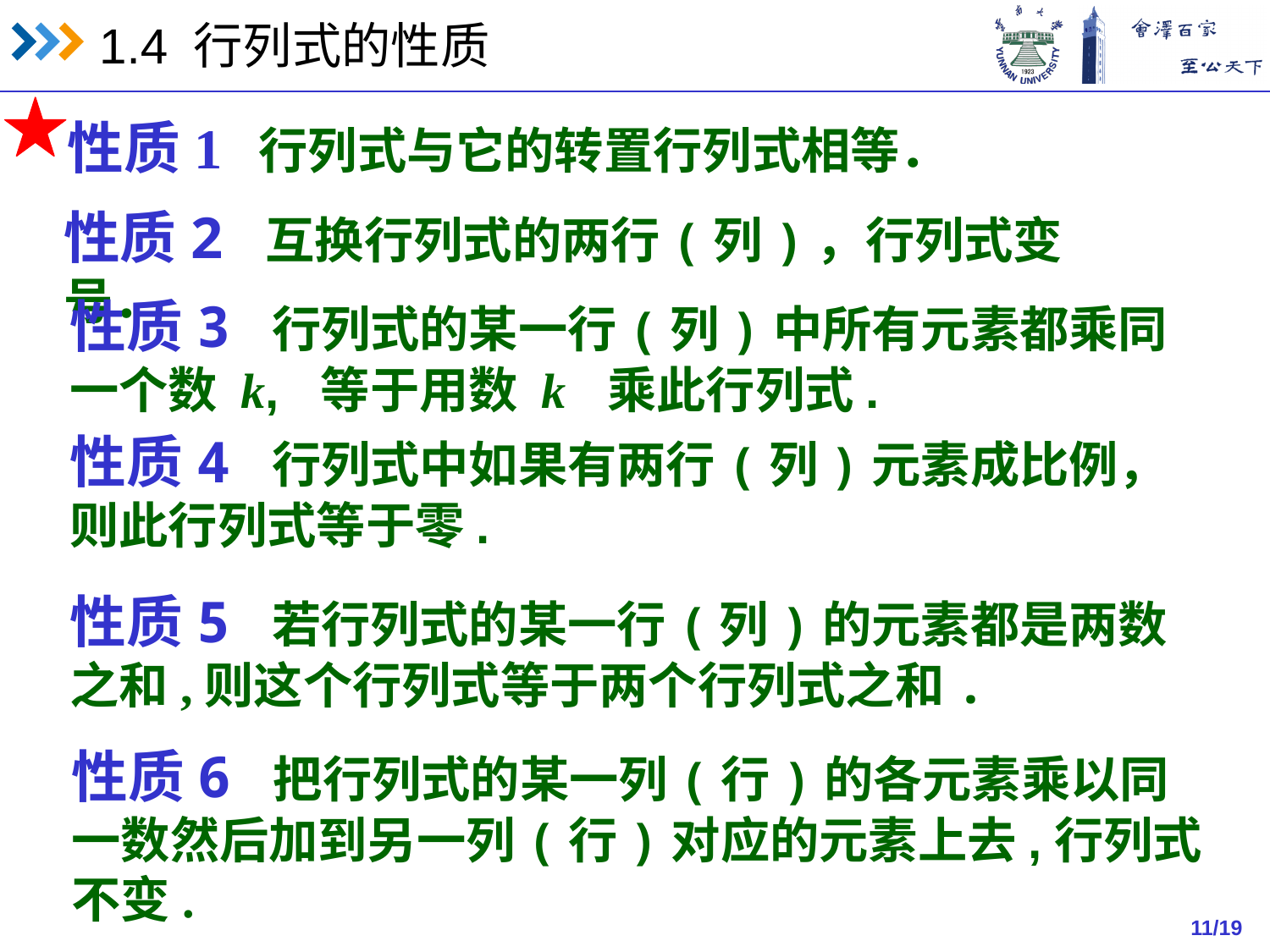

性质1  行列式与它的转置行列式相等．
性质2 互换行列式的两行(列)，行列式变号．
性质3 行列式的某一行(列)中所有元素都乘同一个数 k, 等于用数 k 乘此行列式.

性质4 行列式中如果有两行(列)元素成比例，则此行列式等于零.
性质5 若行列式的某一行(列)的元素都是两数之和,则这个行列式等于两个行列式之和.
性质6 把行列式的某一列(行)的各元素乘以同一数然后加到另一列(行)对应的元素上去,行列式不变.